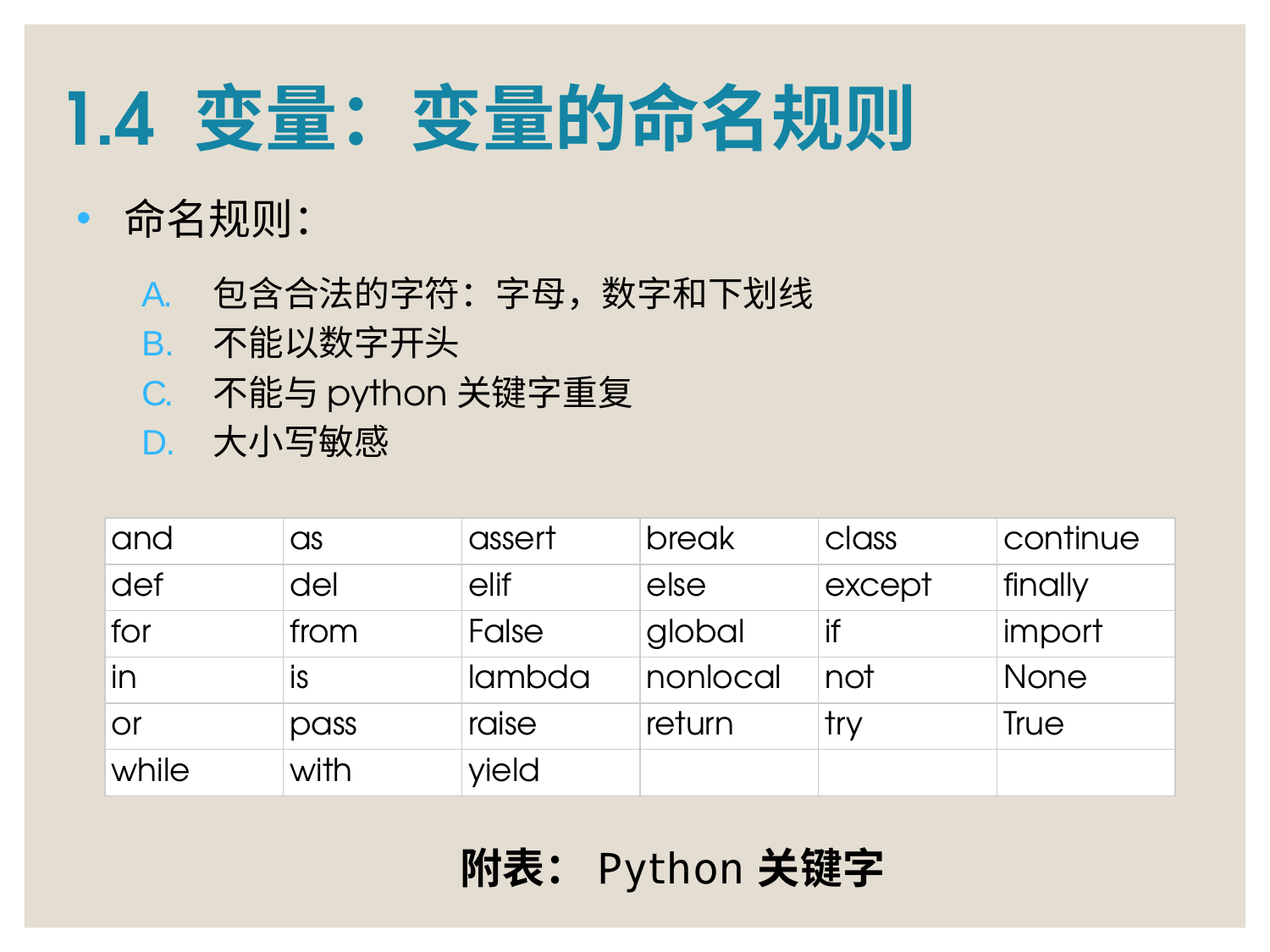

# 1.4 变量：变量的命名规则
命名规则：
包含合法的字符：字母，数字和下划线
不能以数字开头
不能与python关键字重复
大小写敏感

| and | as | assert | break | class | continue |
| --- | --- | --- | --- | --- | --- |
| def | del | elif | else | except | finally |
| for | from | False | global | if | import |
| in | is | lambda | nonlocal | not | None |
| or | pass | raise | return | try | True |
| while | with | yield |  |  |  |
附表：Python关键字